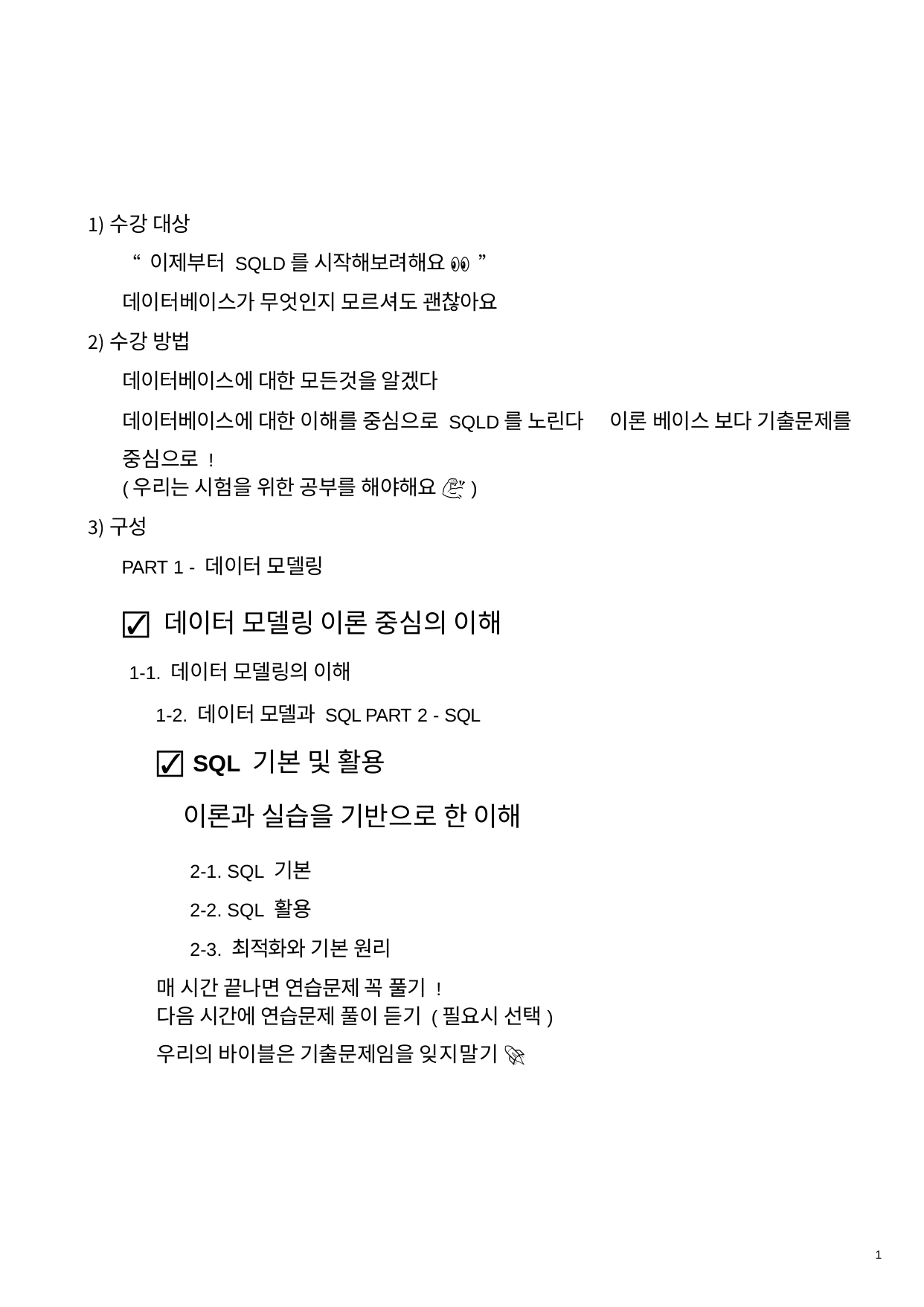

수강 대상
“ 이제부터 SQLD를 시작해보려해요 👀 ”
데이터베이스가 무엇인지 모르셔도 괜찮아요
수강 방법
데이터베이스에 대한 모든것을 알겠다
데이터베이스에 대한 이해를 중심으로 SQLD를 노린다  이론 베이스 보다 기출문제를 중심으로 !
(우리는 시험을 위한 공부를 해야해요 💪)
구성
PART 1 - 데이터 모델링
☑ 데이터 모델링 이론 중심의 이해
1-1. 데이터 모델링의 이해
1-2. 데이터 모델과 SQL PART 2 - SQL
☑ SQL 기본 및 활용
이론과 실습을 기반으로 한 이해
2-1. SQL 기본
2-2. SQL 활용
2-3. 최적화와 기본 원리
매 시간 끝나면 연습문제 꼭 풀기 !
다음 시간에 연습문제 풀이 듣기 (필요시 선택)
우리의 바이블은 기출문제임을 잊지말기 🚀
1